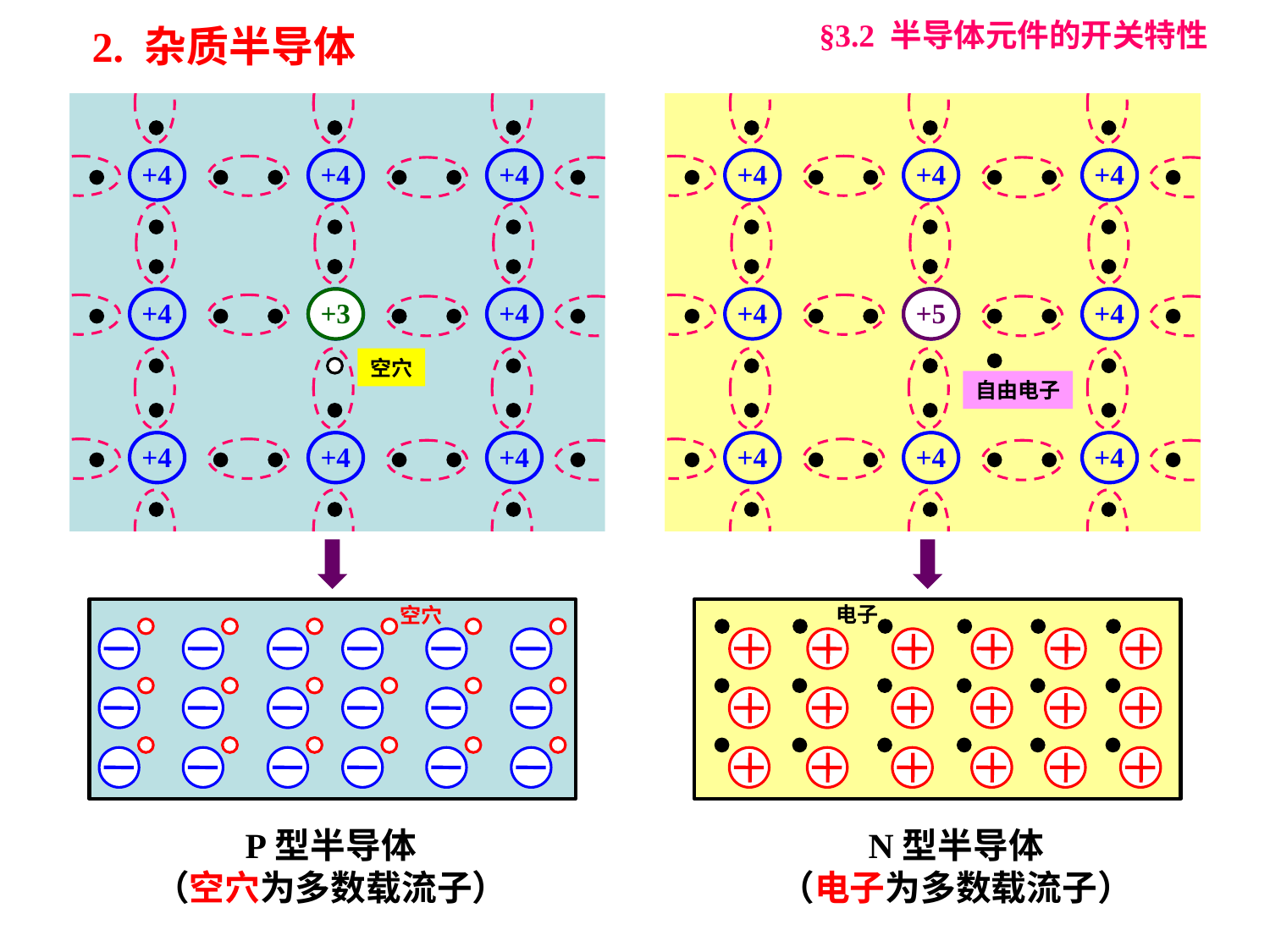

§3.2 半导体元件的开关特性
2. 杂质半导体

+4

+4

+4

+4

+4

+4

+4

+4

+4

+4

+4

+4

+4

+4

+4

+4

+4

+4

+3

+5

空穴
自由电子

空穴

电子

P型半导体
（空穴为多数载流子）
N型半导体
（电子为多数载流子）